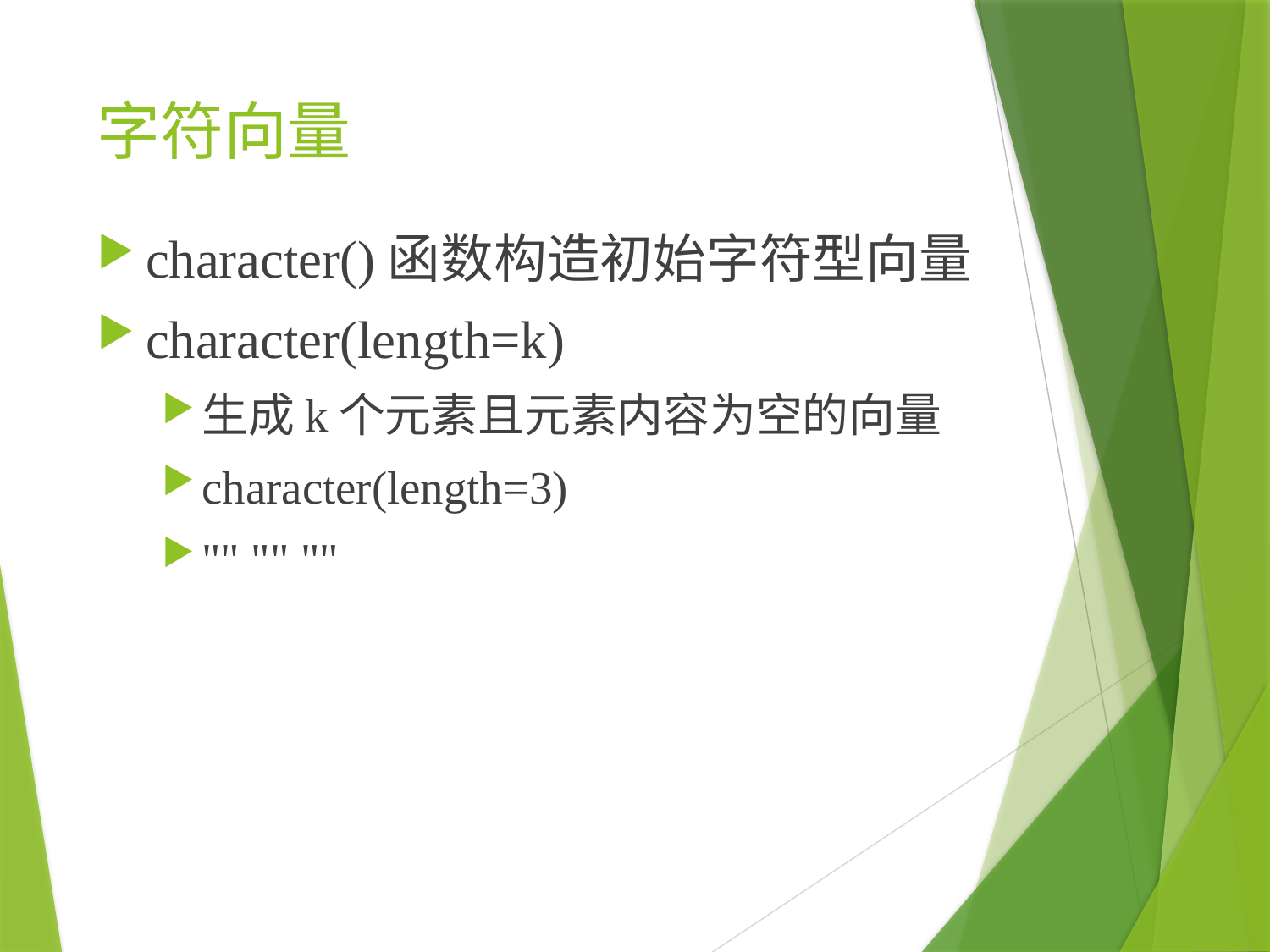

# 字符向量
character()函数构造初始字符型向量
character(length=k)
生成k个元素且元素内容为空的向量
character(length=3)
"" "" ""